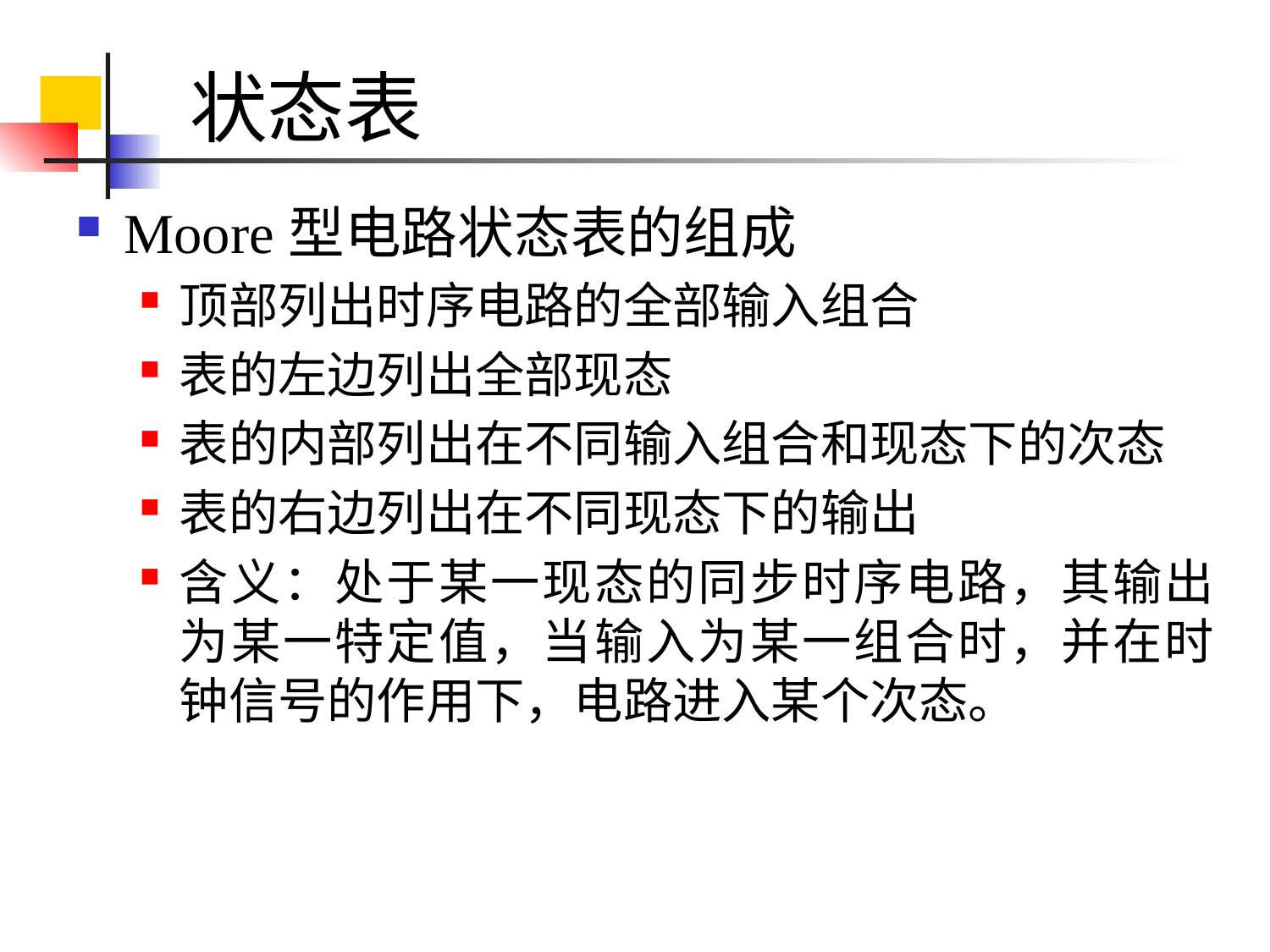

# 状态表
Moore型电路状态表的组成
顶部列出时序电路的全部输入组合
表的左边列出全部现态
表的内部列出在不同输入组合和现态下的次态
表的右边列出在不同现态下的输出
含义：处于某一现态的同步时序电路，其输出为某一特定值，当输入为某一组合时，并在时钟信号的作用下，电路进入某个次态。